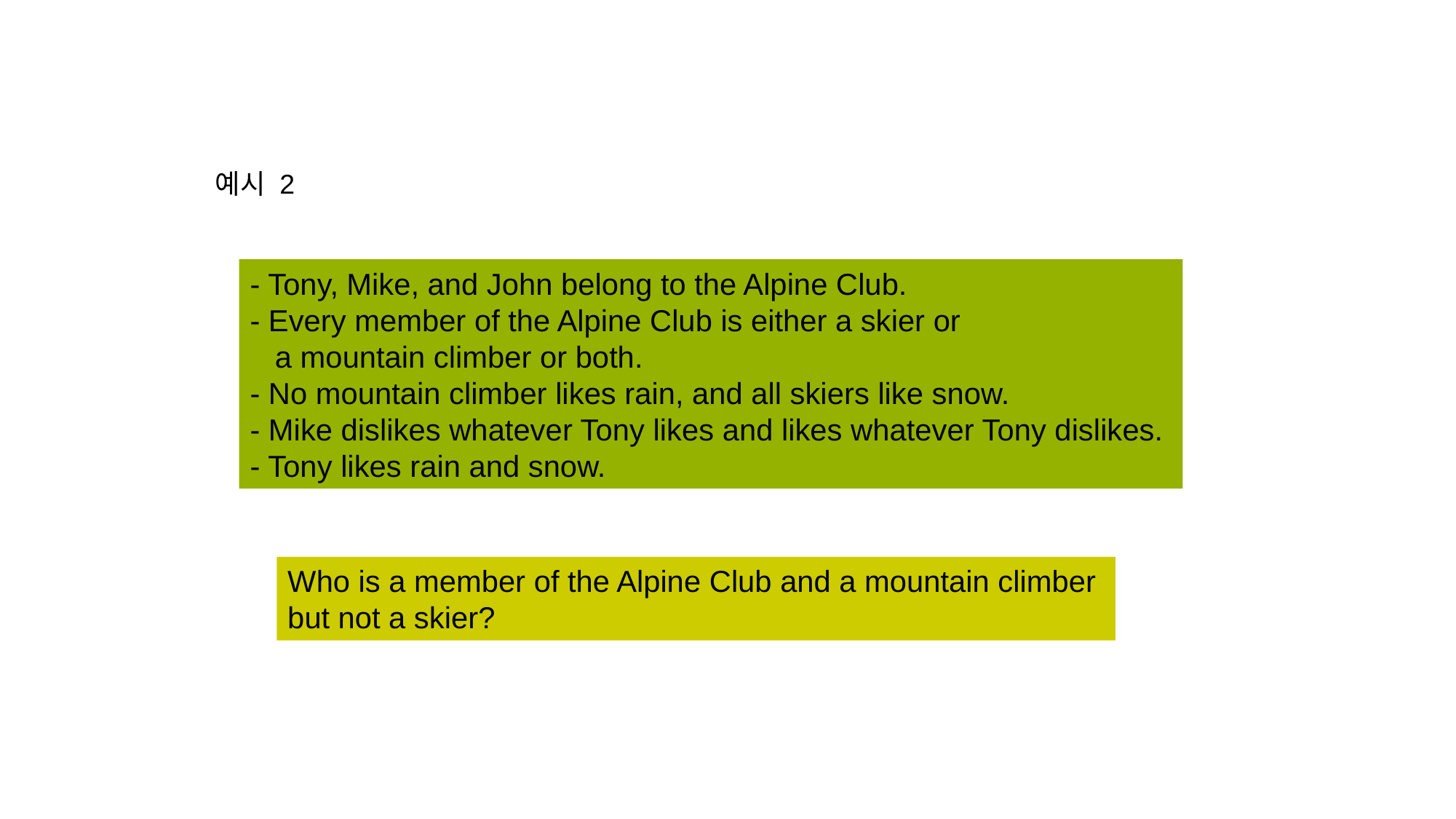

예시 2
- Tony, Mike, and John belong to the Alpine Club.
- Every member of the Alpine Club is either a skier or
   a mountain climber or both.
- No mountain climber likes rain, and all skiers like snow.
- Mike dislikes whatever Tony likes and likes whatever Tony dislikes.
- Tony likes rain and snow.
Who is a member of the Alpine Club and a mountain climber
but not a skier?